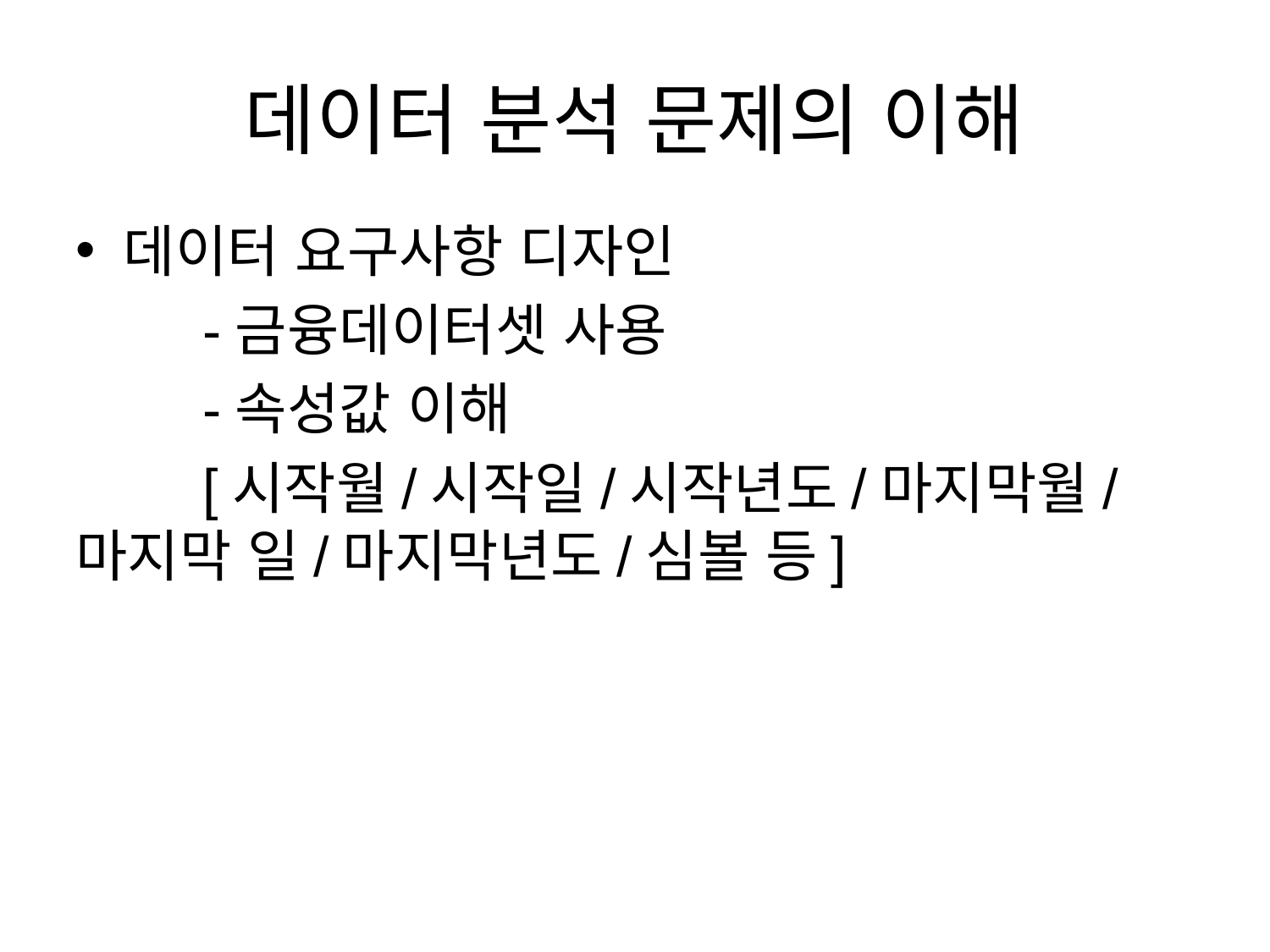

# 데이터 분석 문제의 이해
데이터 요구사항 디자인
 	-금융데이터셋 사용
	-속성값 이해
	[시작월/시작일/시작년도/마지막월/마지막 일/마지막년도/심볼 등]